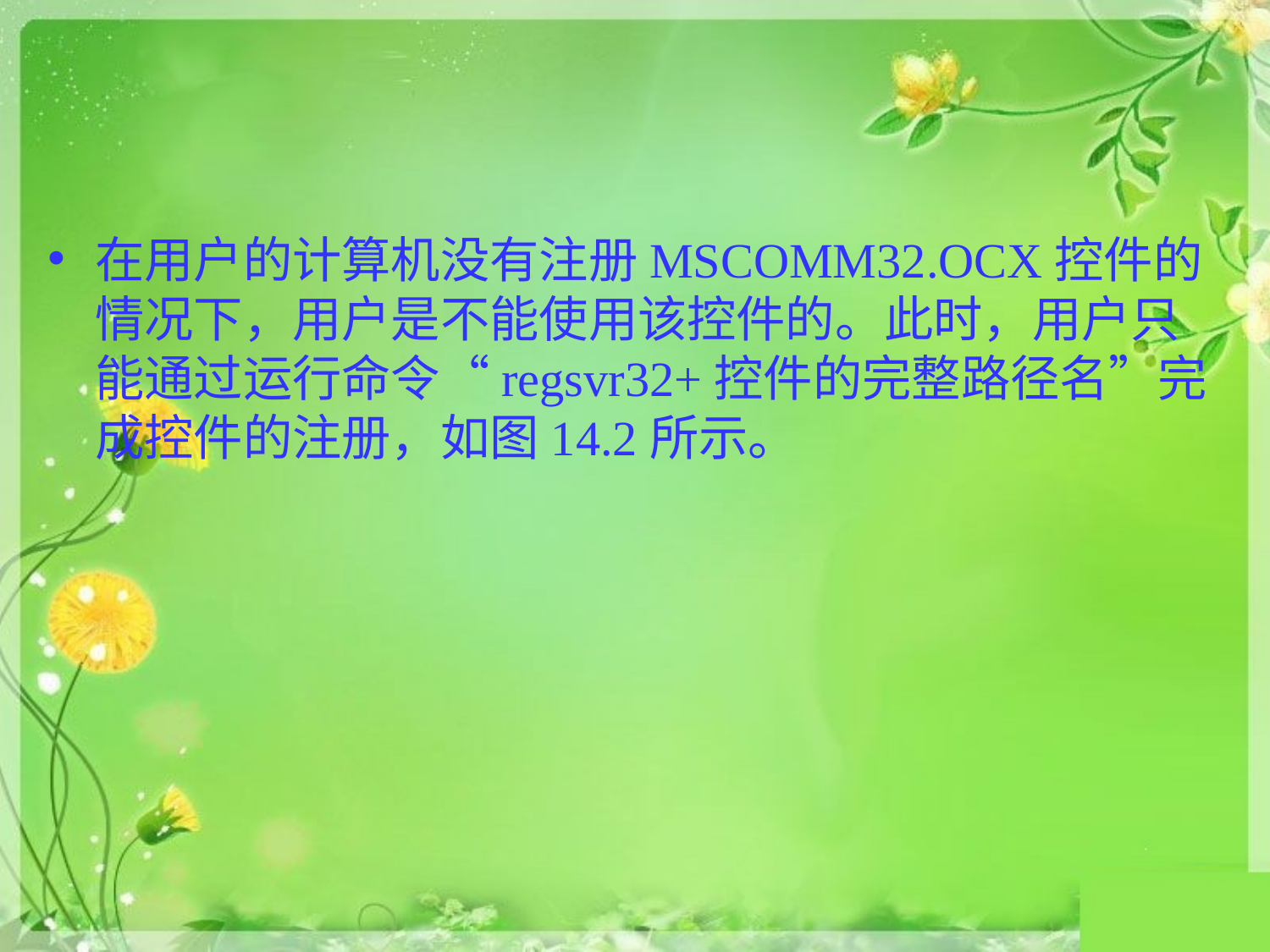

#
在用户的计算机没有注册MSCOMM32.OCX控件的情况下，用户是不能使用该控件的。此时，用户只能通过运行命令“regsvr32+控件的完整路径名”完成控件的注册，如图14.2所示。